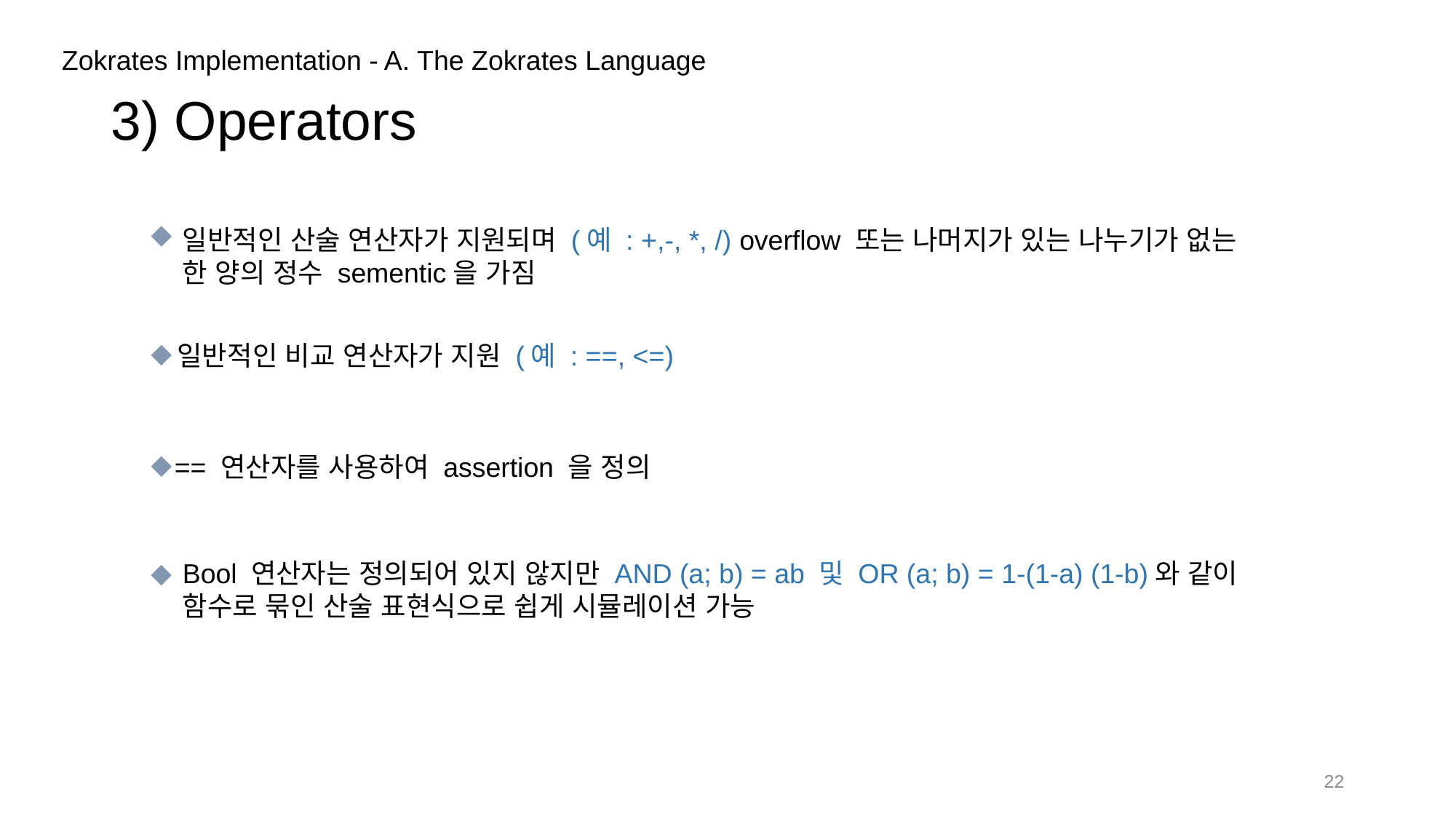

Zokrates Implementation - A. The Zokrates Language
# 3) Operators
일반적인 산술 연산자가 지원되며 (예 : +,-, *, /) overflow 또는 나머지가 있는 나누기가 없는 한 양의 정수 sementic을 가짐

일반적인 비교 연산자가 지원 (예 : ==, <=)

== 연산자를 사용하여 assertion 을 정의

Bool 연산자는 정의되어 있지 않지만 AND (a; b) = ab 및 OR (a; b) = 1-(1-a) (1-b)와 같이
함수로 묶인 산술 표현식으로 쉽게 시뮬레이션 가능

22